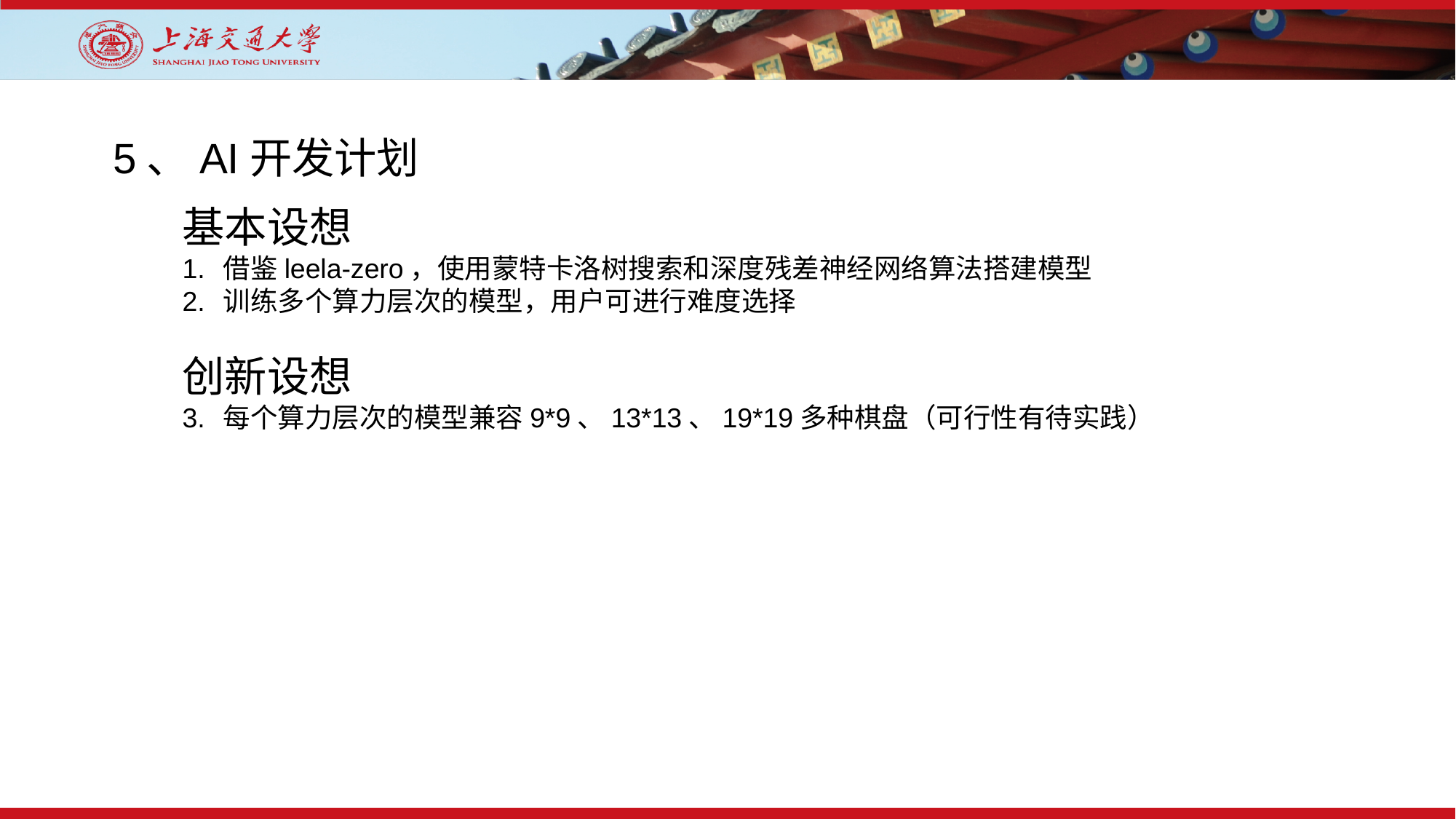

5、AI开发计划
基本设想
借鉴leela-zero，使用蒙特卡洛树搜索和深度残差神经网络算法搭建模型
训练多个算力层次的模型，用户可进行难度选择

创新设想
每个算力层次的模型兼容9*9、13*13、19*19多种棋盘（可行性有待实践）